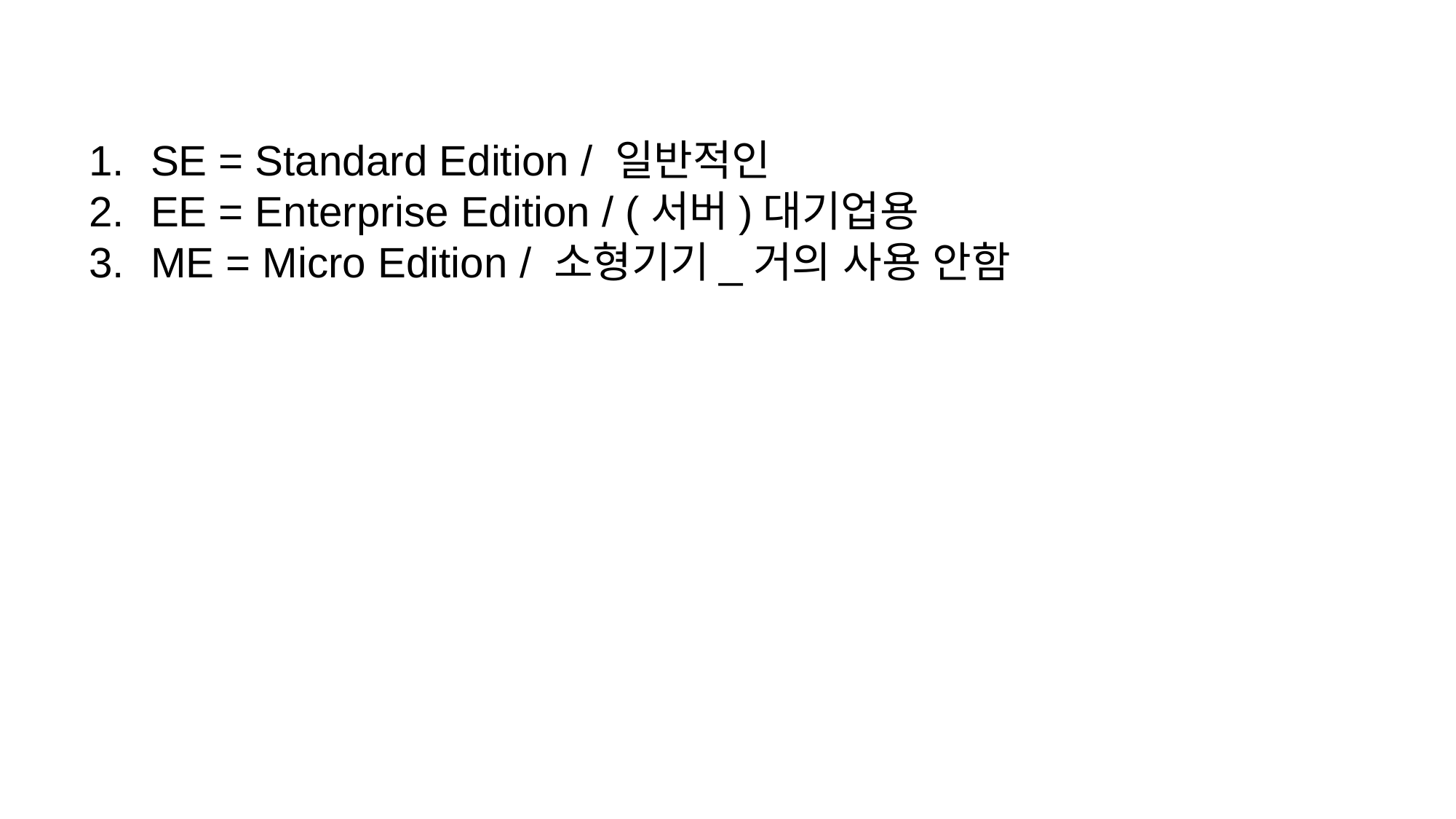

SE = Standard Edition / 일반적인
EE = Enterprise Edition / (서버)대기업용
ME = Micro Edition / 소형기기_거의 사용 안함